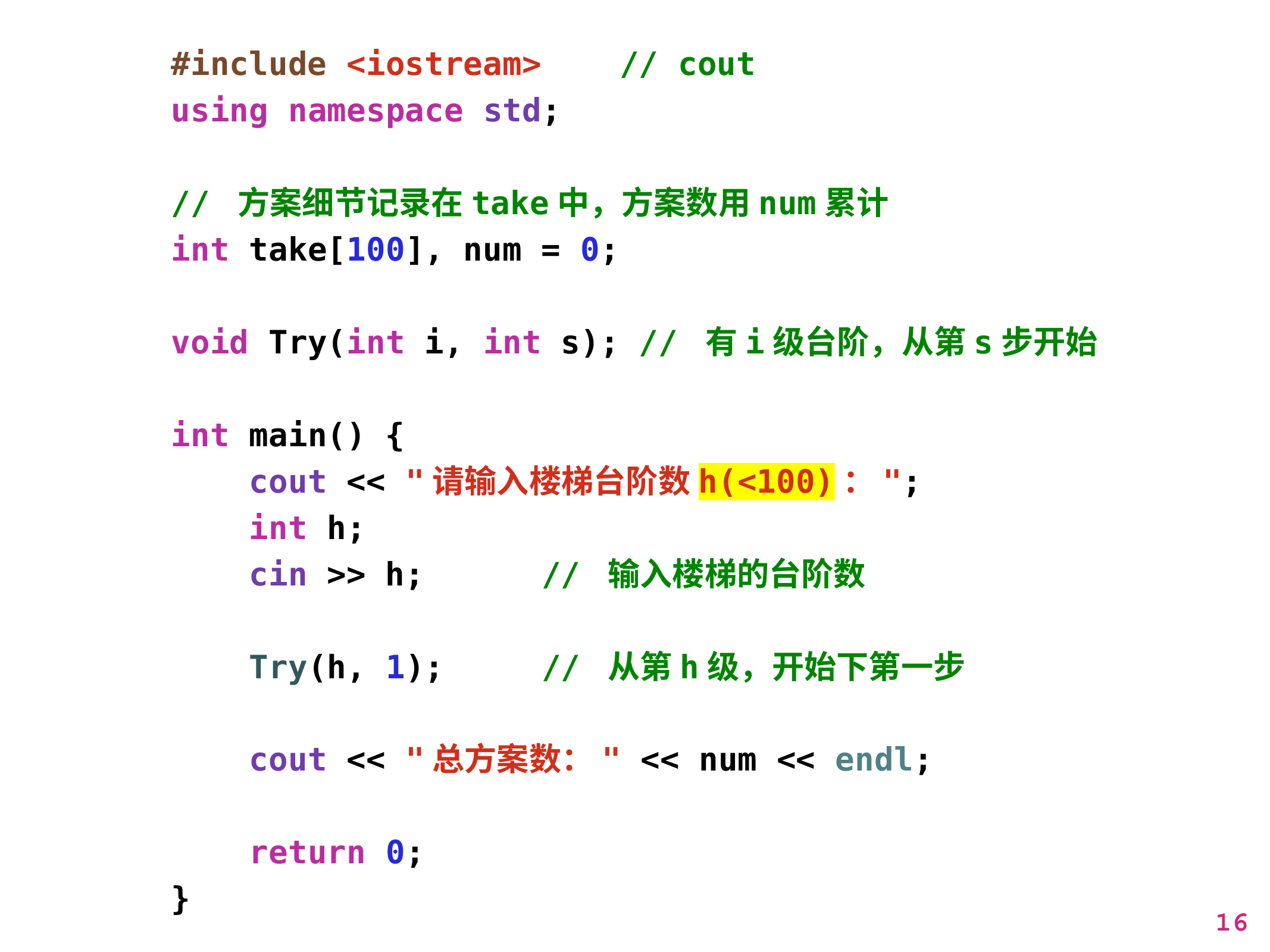

#include <iostream>    // cout
using namespace std;

// 方案细节记录在take中，方案数用num累计
int take[100], num = 0;

void Try(int i, int s); // 有i级台阶，从第s步开始

int main() {
    cout << "请输入楼梯台阶数h(<100)：";
    int h;
    cin >> h;      // 输入楼梯的台阶数

    Try(h, 1);     // 从第h级，开始下第一步

    cout << "总方案数：" << num << endl;

    return 0;
}
16